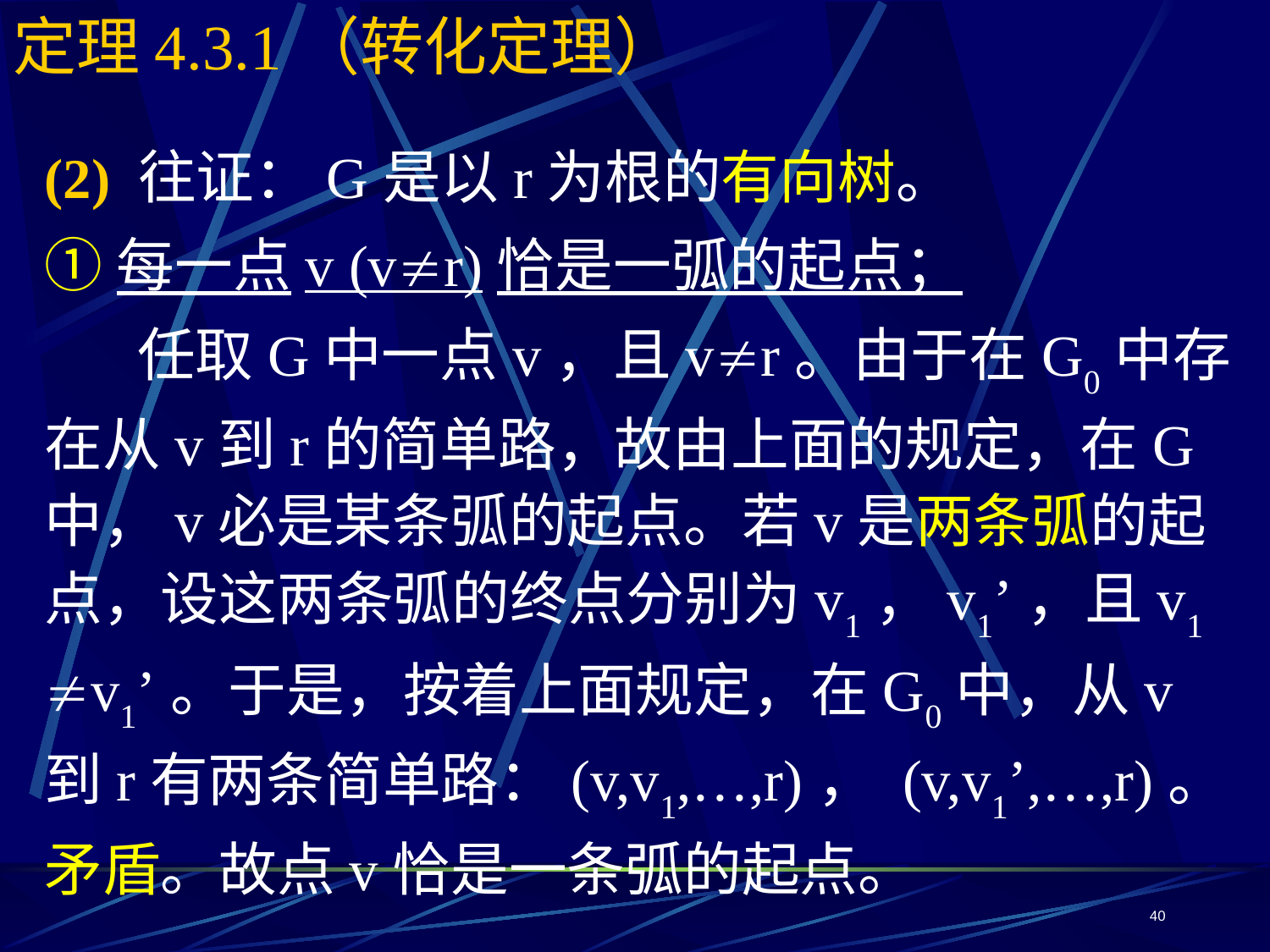

# 定理4.3.1（转化定理）
(2) 往证：G是以r为根的有向树。
①每一点v (v≠r)恰是一弧的起点；
      任取G中一点v，且v≠r。由于在G0中存在从v到r的简单路，故由上面的规定，在G中，v必是某条弧的起点。若v是两条弧的起点，设这两条弧的终点分别为v1，v1’，且v1 ≠v1’。于是，按着上面规定，在G0中，从v到r有两条简单路：(v,v1,…,r)， (v,v1’,…,r)。矛盾。故点v恰是一条弧的起点。
40